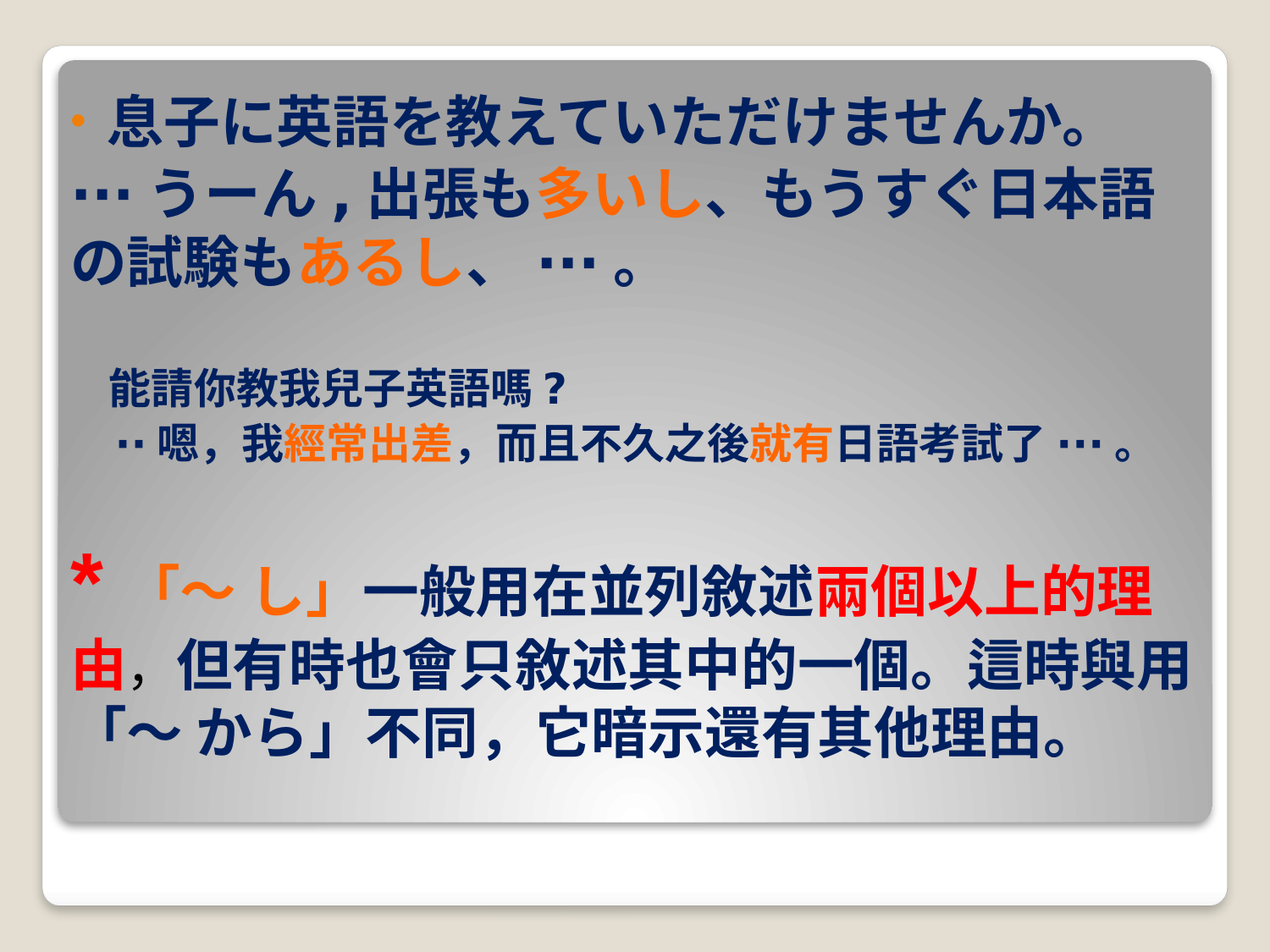

息子に英語を教えていただけませんか。
···うーん,出張も多いし、もうすぐ日本語の試験もあるし、···。

   能請你教我兒子英語嗎?
   ··嗯，我經常出差，而且不久之後就有日語考試了···。

*「～ し」一般用在並列敘述兩個以上的理由，但有時也會只敘述其中的一個。這時與用「～ から」不同，它暗示還有其他理由。